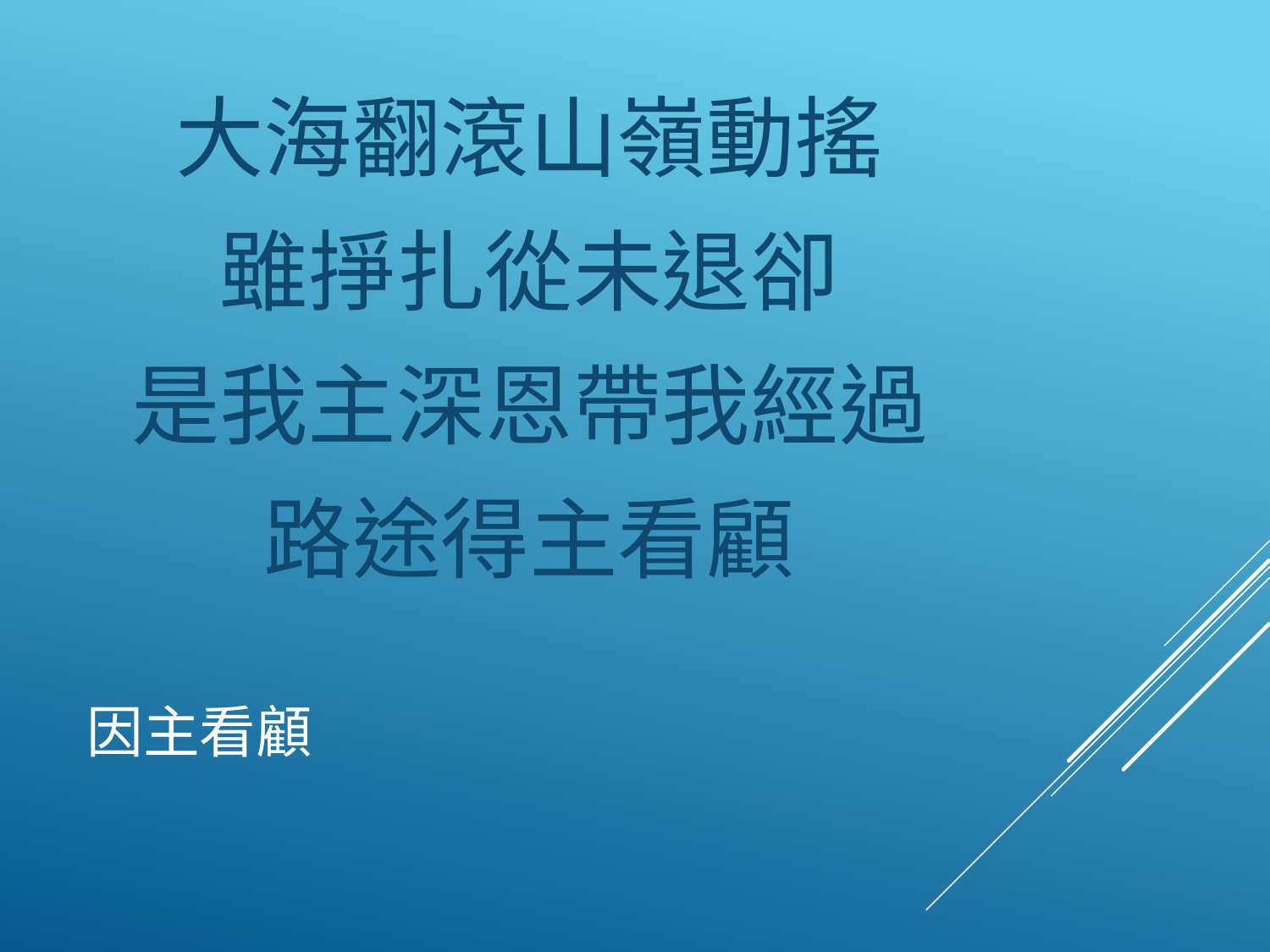

大海翻滾山嶺動搖
雖掙扎從未退卻
是我主深恩帶我經過
路途得主看顧
# 因主看顧